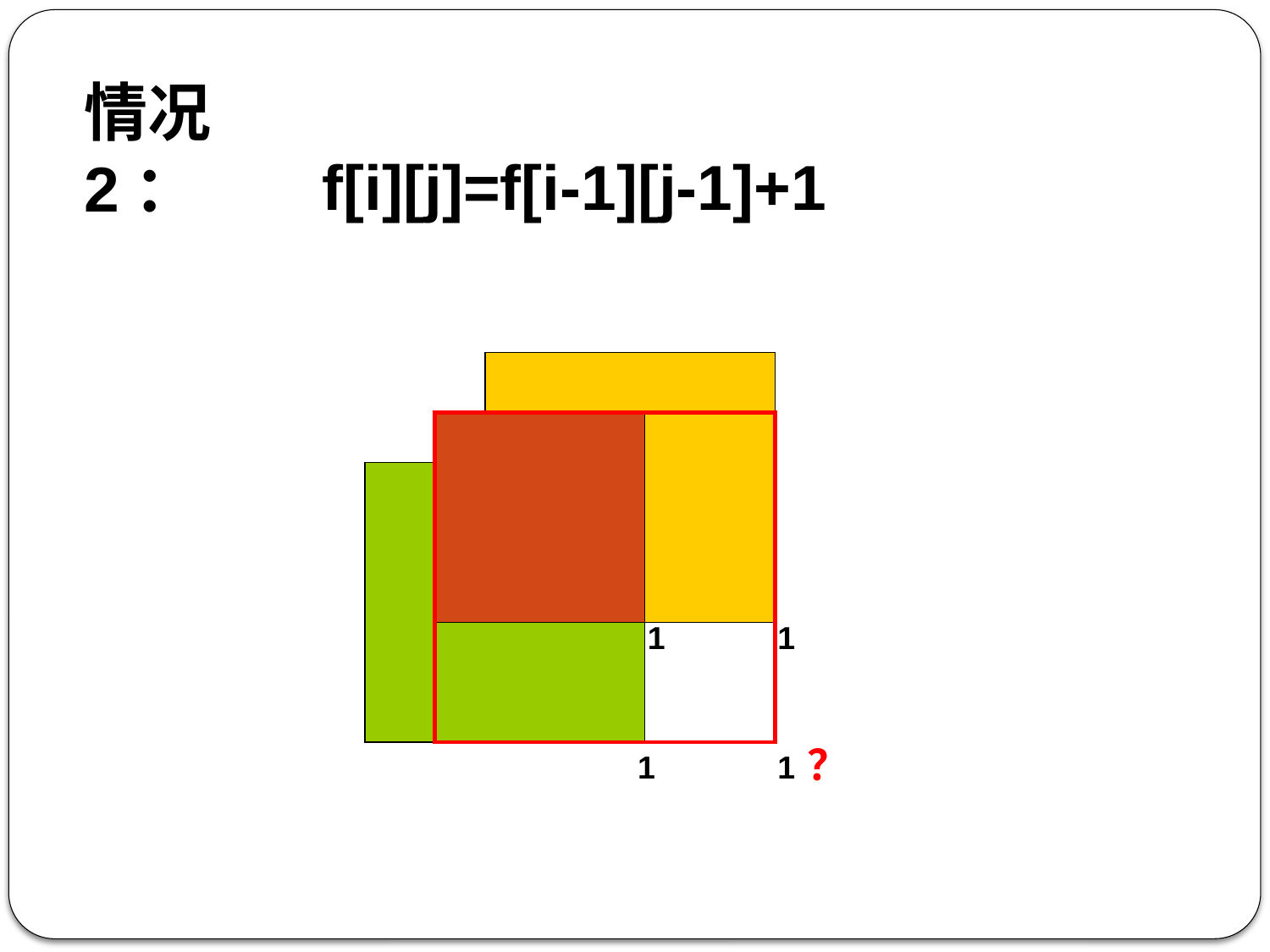

情况2：
f[i][j]=f[i-1][j-1]+1

1
1

？
1
1